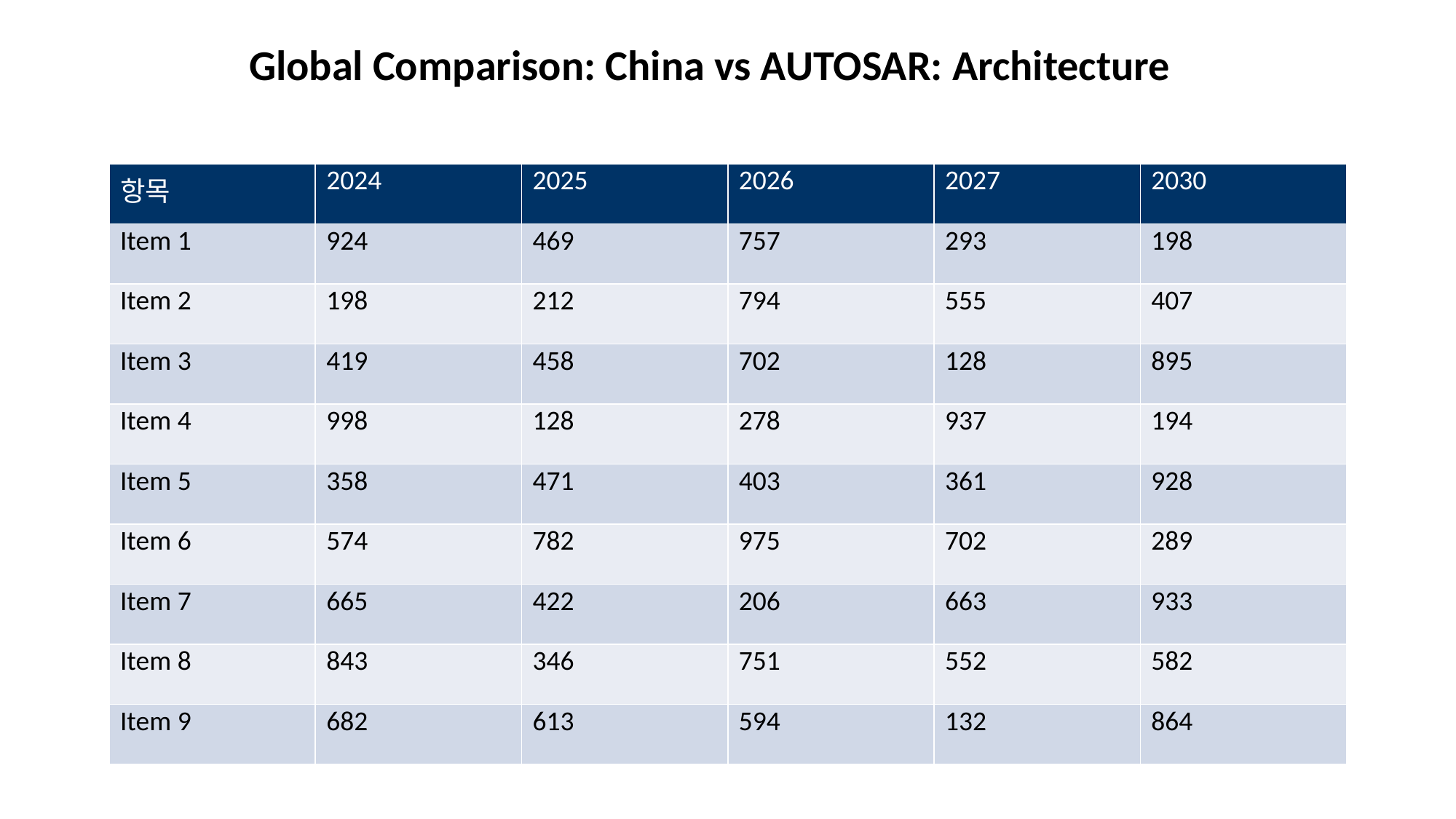

Global Comparison: China vs AUTOSAR: Architecture
#
| 항목 | 2024 | 2025 | 2026 | 2027 | 2030 |
| --- | --- | --- | --- | --- | --- |
| Item 1 | 924 | 469 | 757 | 293 | 198 |
| Item 2 | 198 | 212 | 794 | 555 | 407 |
| Item 3 | 419 | 458 | 702 | 128 | 895 |
| Item 4 | 998 | 128 | 278 | 937 | 194 |
| Item 5 | 358 | 471 | 403 | 361 | 928 |
| Item 6 | 574 | 782 | 975 | 702 | 289 |
| Item 7 | 665 | 422 | 206 | 663 | 933 |
| Item 8 | 843 | 346 | 751 | 552 | 582 |
| Item 9 | 682 | 613 | 594 | 132 | 864 |